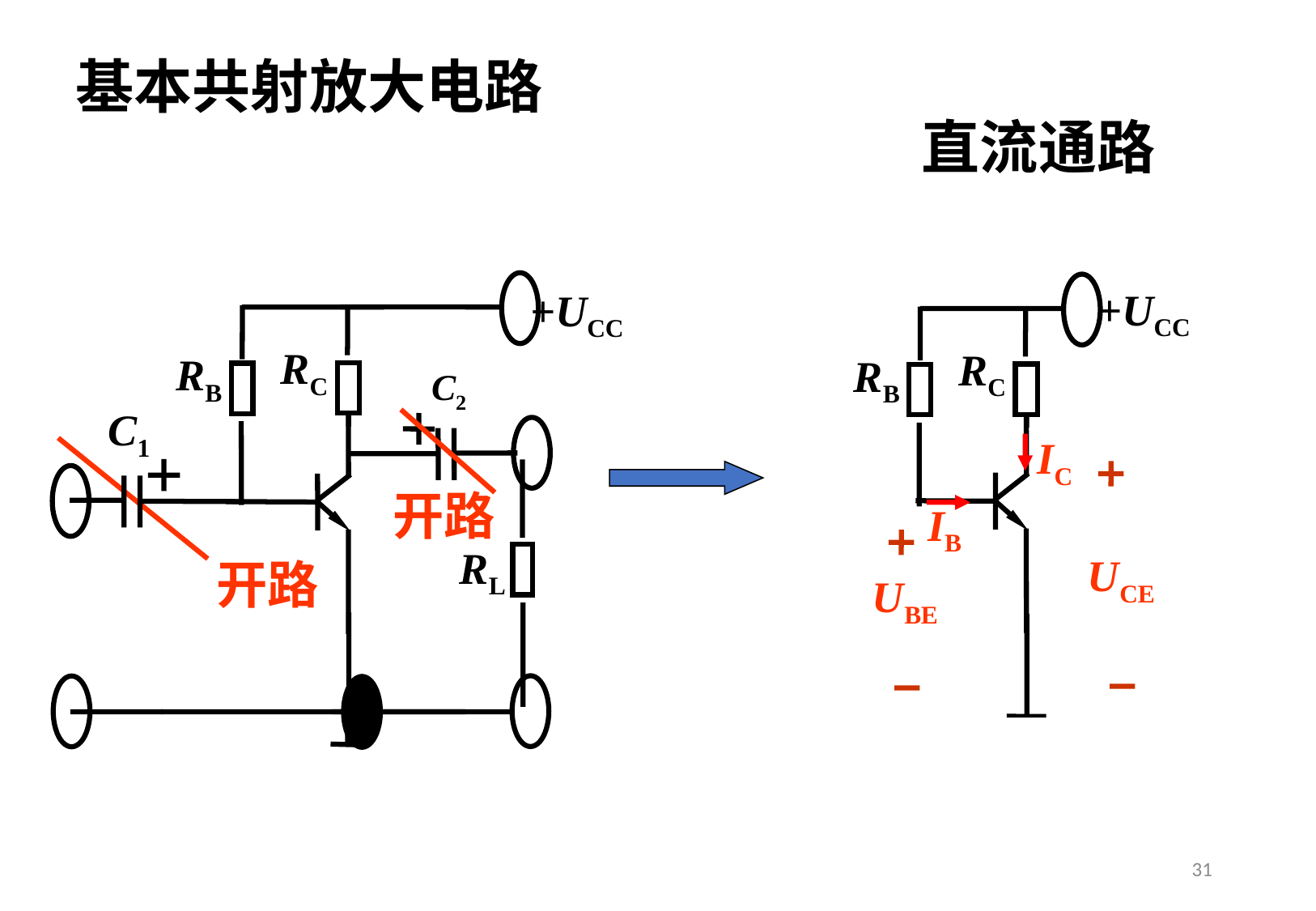

基本共射放大电路
直流通路

+UCC

RC
RB
C2

C1

RL

+UCC

RC
RB

开路
IC

UCE

IB

UBE

开路

31